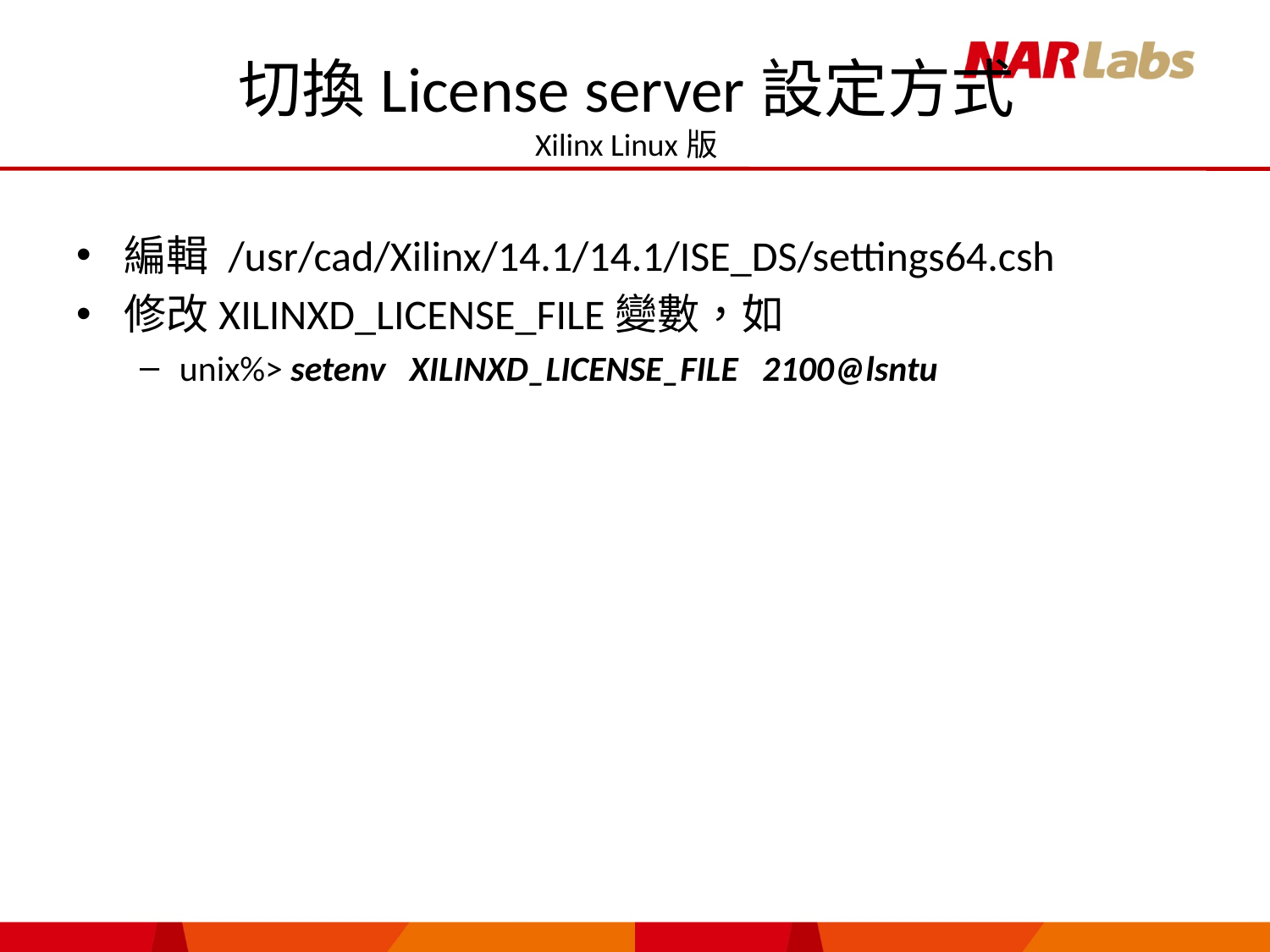

# 切換License server設定方式 Xilinx Linux版
編輯 /usr/cad/Xilinx/14.1/14.1/ISE_DS/settings64.csh
修改XILINXD_LICENSE_FILE變數，如
unix%> setenv   XILINXD_LICENSE_FILE   2100@lsntu